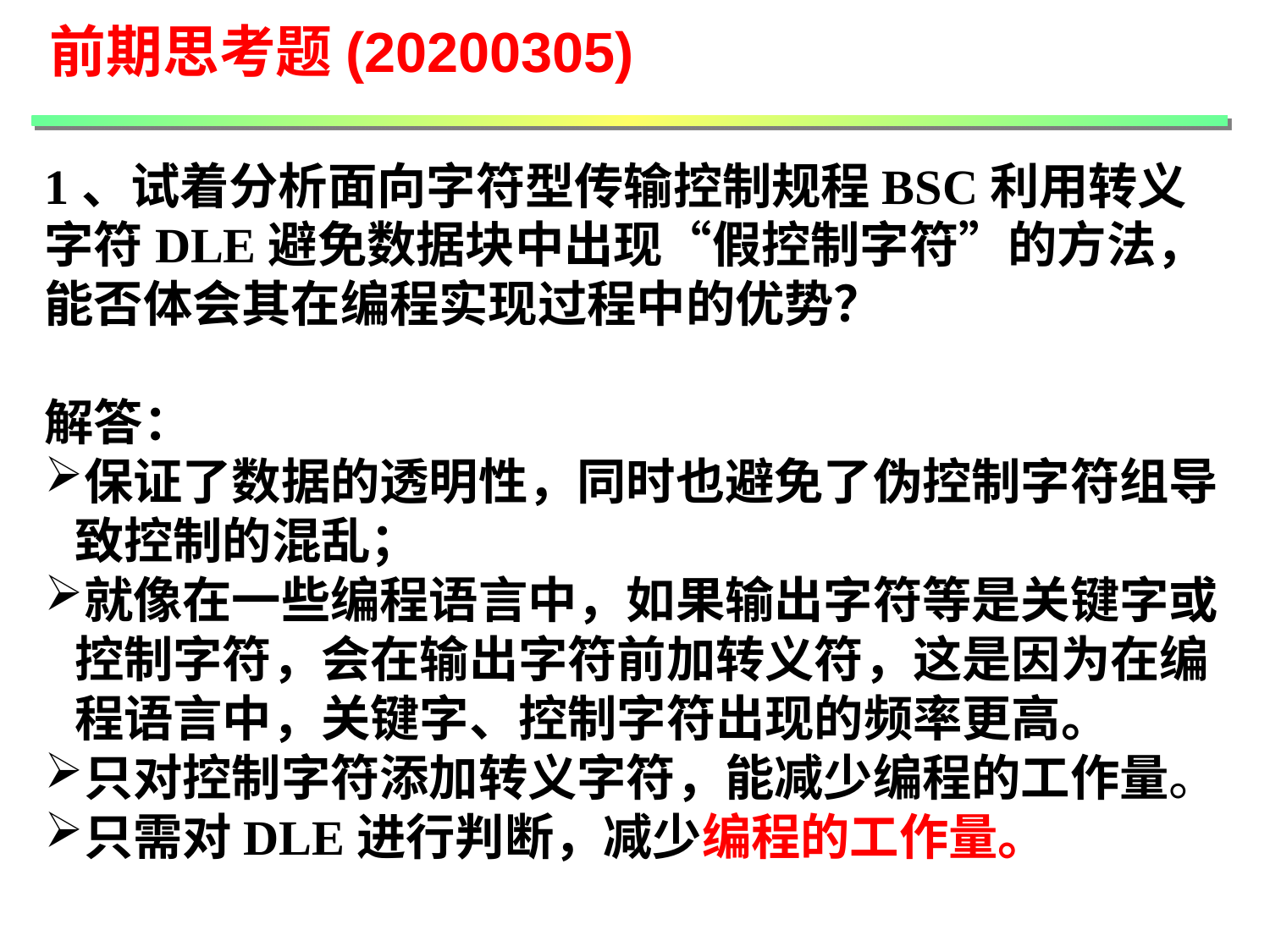

前期思考题(20200305)

1、试着分析面向字符型传输控制规程BSC利用转义字符DLE避免数据块中出现“假控制字符”的方法，能否体会其在编程实现过程中的优势？

解答：
保证了数据的透明性，同时也避免了伪控制字符组导致控制的混乱；
就像在一些编程语言中，如果输出字符等是关键字或控制字符，会在输出字符前加转义符，这是因为在编程语言中，关键字、控制字符出现的频率更高。
只对控制字符添加转义字符，能减少编程的工作量。
只需对DLE进行判断，减少编程的工作量。